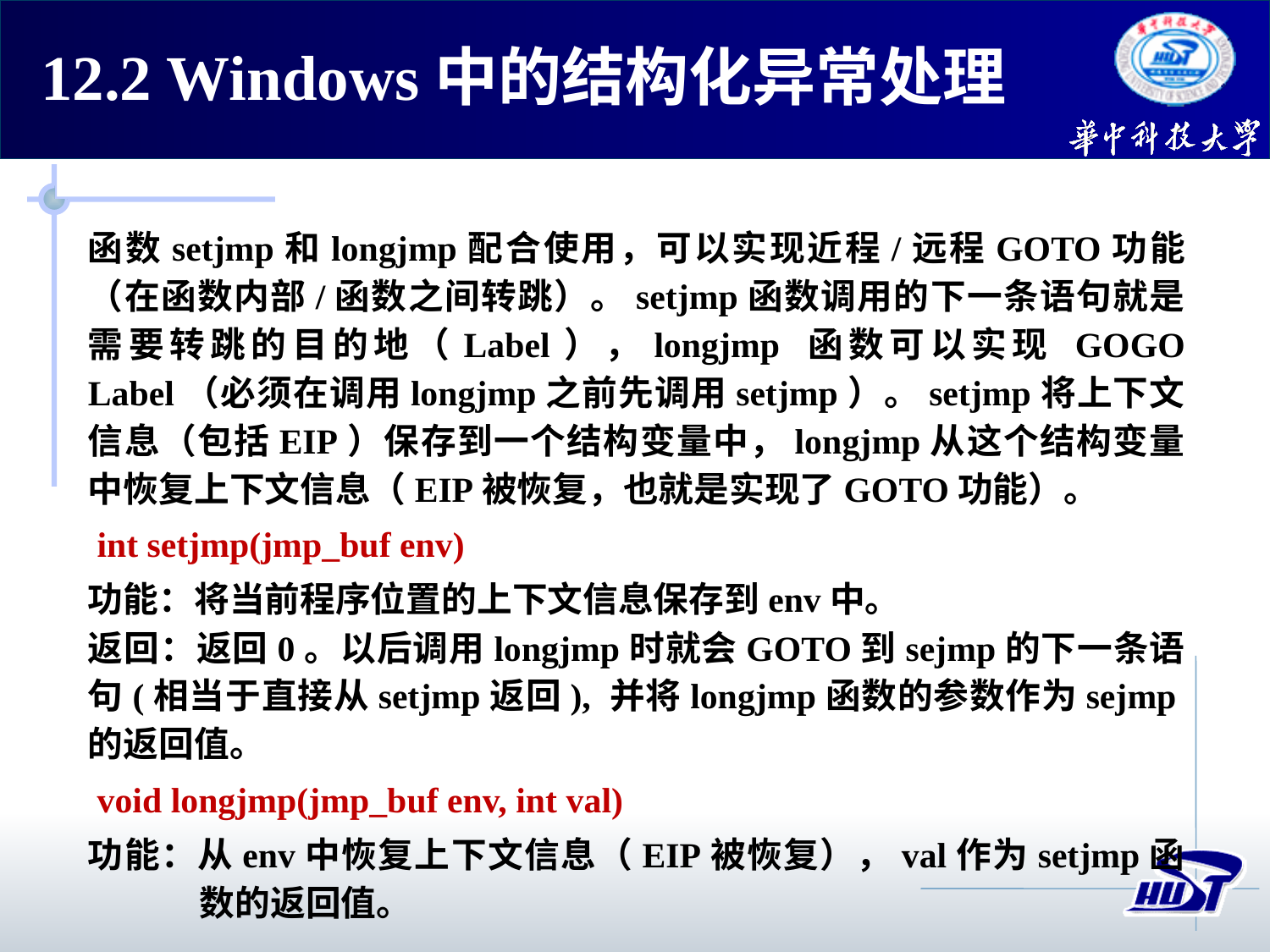

12.2 Windows中的结构化异常处理
函数setjmp和longjmp配合使用，可以实现近程/远程GOTO功能（在函数内部/函数之间转跳）。setjmp函数调用的下一条语句就是需要转跳的目的地（Label），longjmp 函数可以实现 GOGO Label（必须在调用longjmp之前先调用setjmp）。setjmp将上下文信息（包括EIP）保存到一个结构变量中，longjmp从这个结构变量中恢复上下文信息（EIP被恢复，也就是实现了GOTO功能）。
 int setjmp(jmp_buf env)
功能：将当前程序位置的上下文信息保存到env中。
返回：返回0。以后调用longjmp时就会GOTO到sejmp的下一条语句(相当于直接从setjmp返回), 并将longjmp函数的参数作为sejmp的返回值。
 void longjmp(jmp_buf env, int val)
功能：从env中恢复上下文信息（EIP被恢复），val作为setjmp函数的返回值。